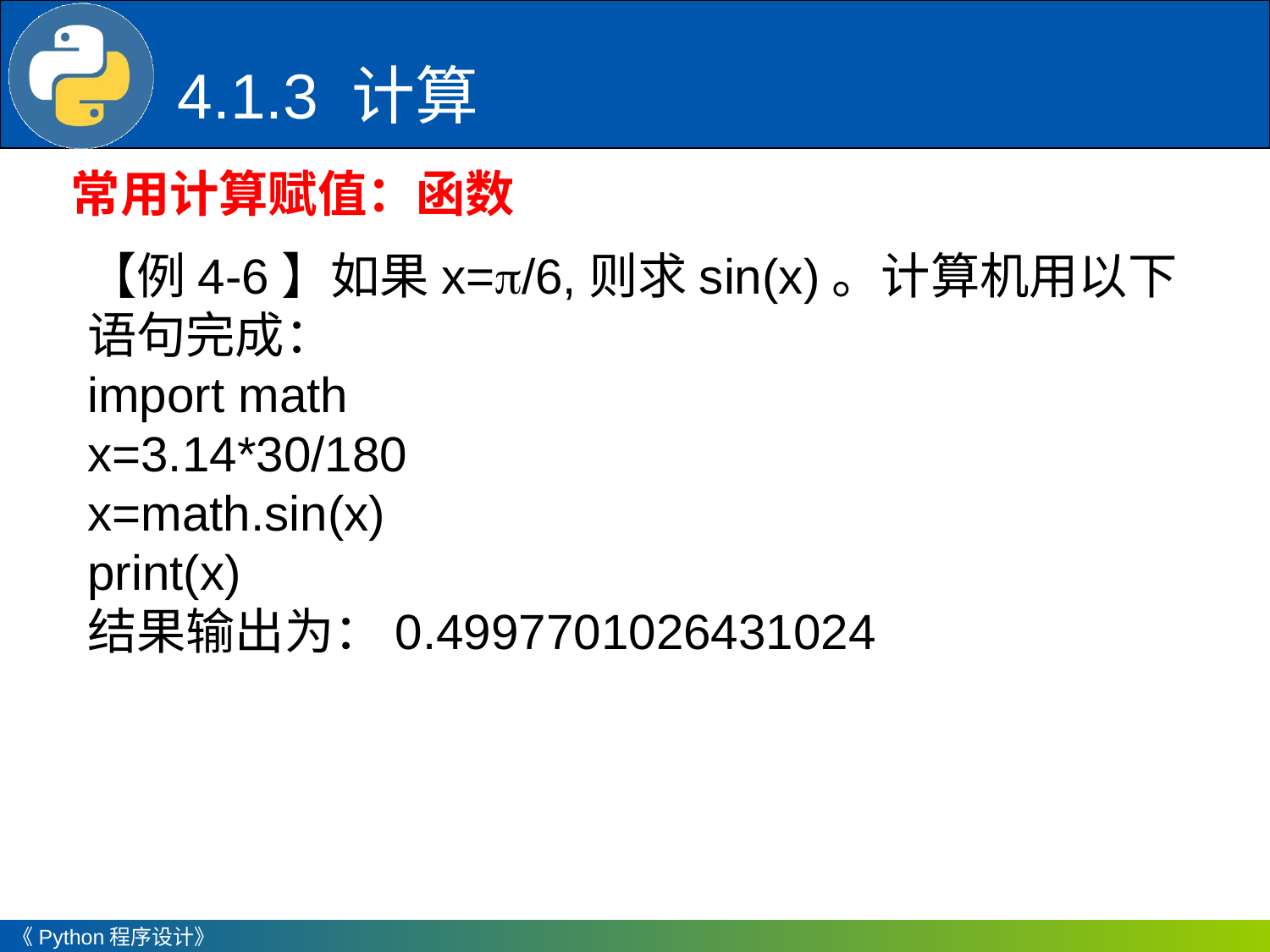

# 4.1.3 计算
常用计算赋值：函数
【例4-6】如果x=π/6,则求sin(x)。计算机用以下语句完成：
import math
x=3.14*30/180
x=math.sin(x)
print(x)
结果输出为：0.4997701026431024